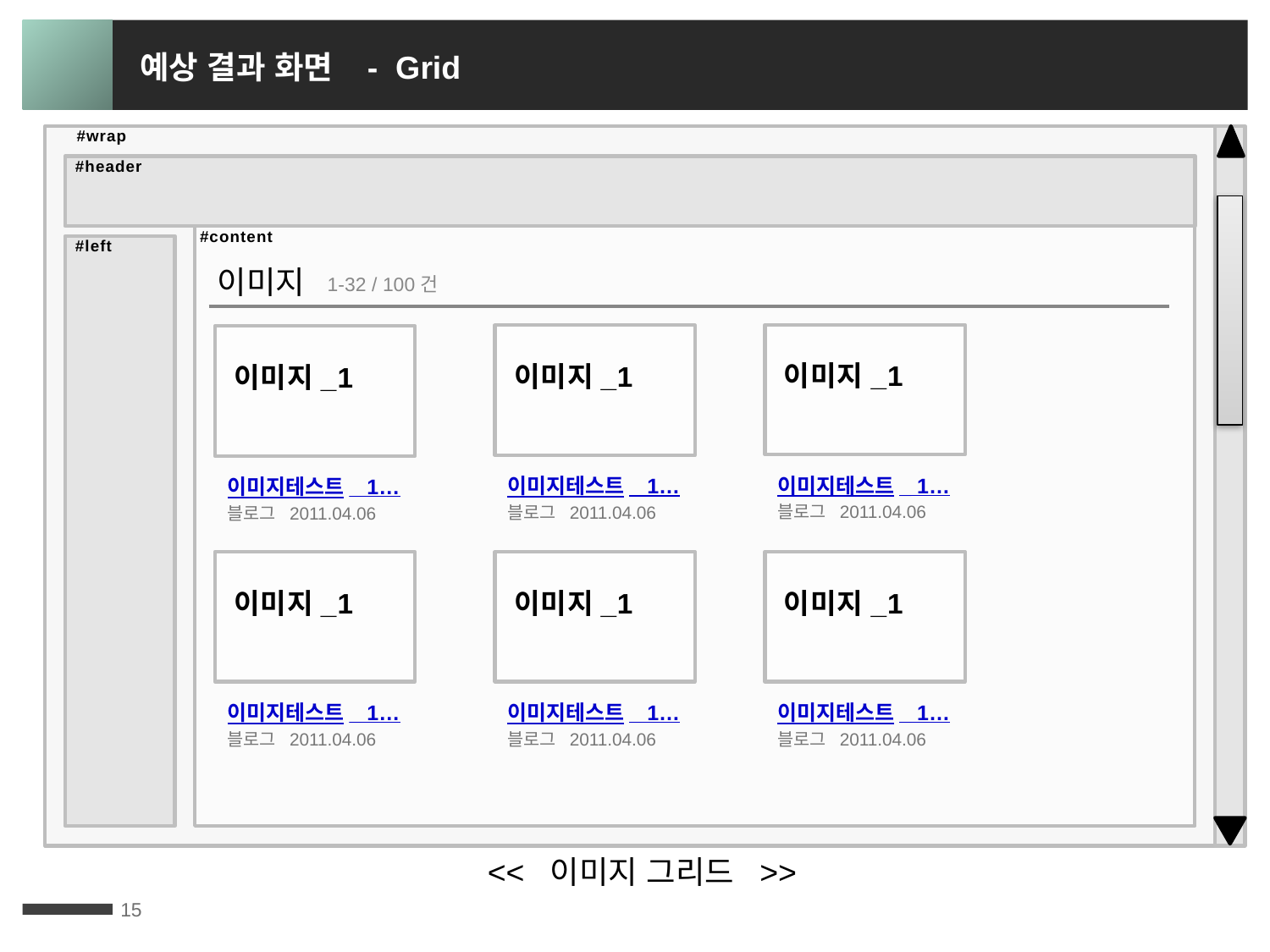

예상 결과 화면   -  Grid
     #wrap

 #header

#content
 #left
이미지
1-32 / 100건

 이미지_1

 이미지_1

 이미지_1
이미지테스트_ 1…
이미지테스트_ 1…
이미지테스트_ 1…
블로그  2011.04.06
블로그  2011.04.06
블로그  2011.04.06

 이미지_1

 이미지_1

 이미지_1
이미지테스트_ 1…
이미지테스트_ 1…
이미지테스트_ 1…
블로그  2011.04.06
블로그  2011.04.06
블로그  2011.04.06

<<  이미지 그리드  >>
15